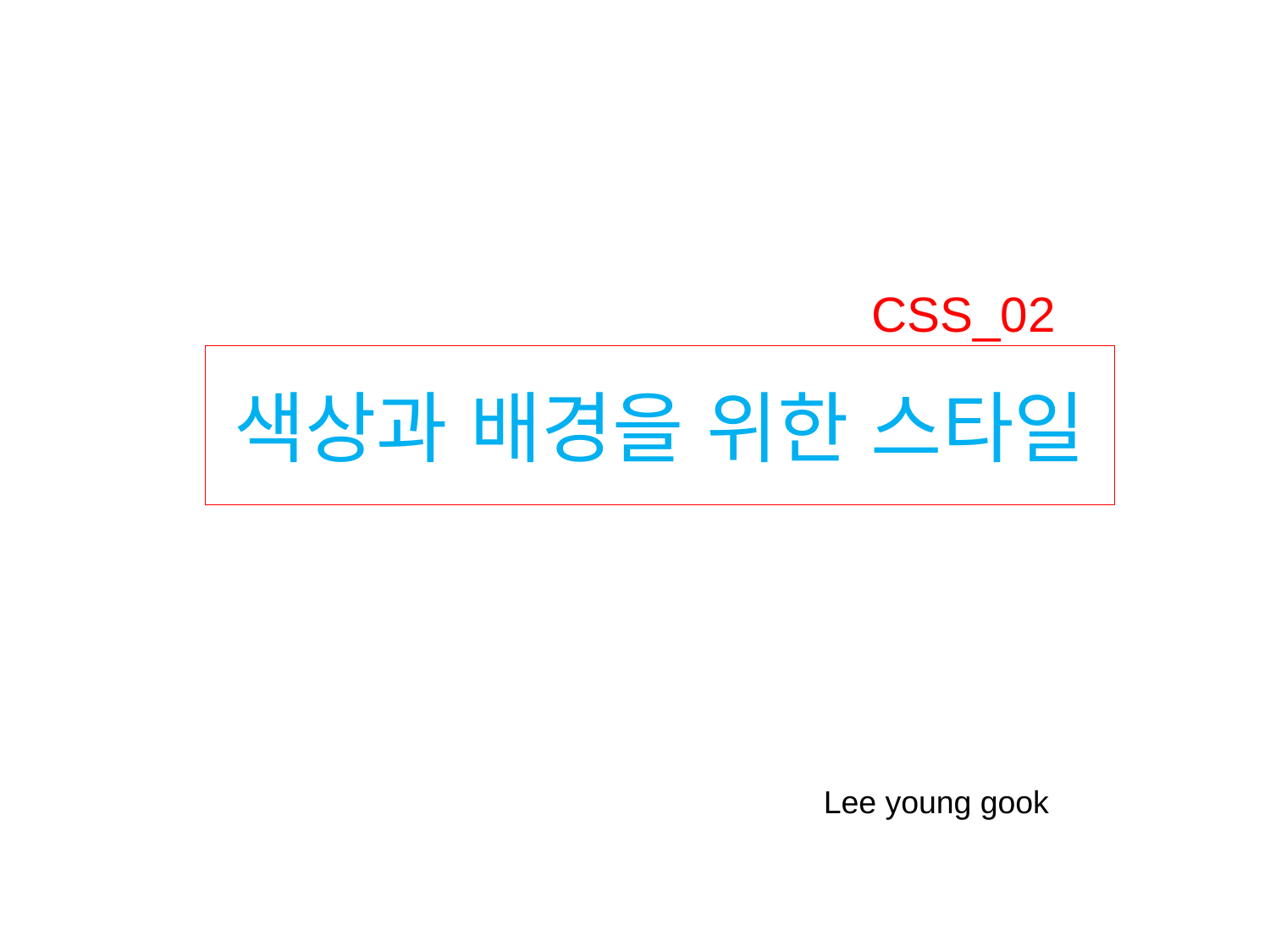

CSS_02
# 색상과 배경을 위한 스타일
Lee young gook